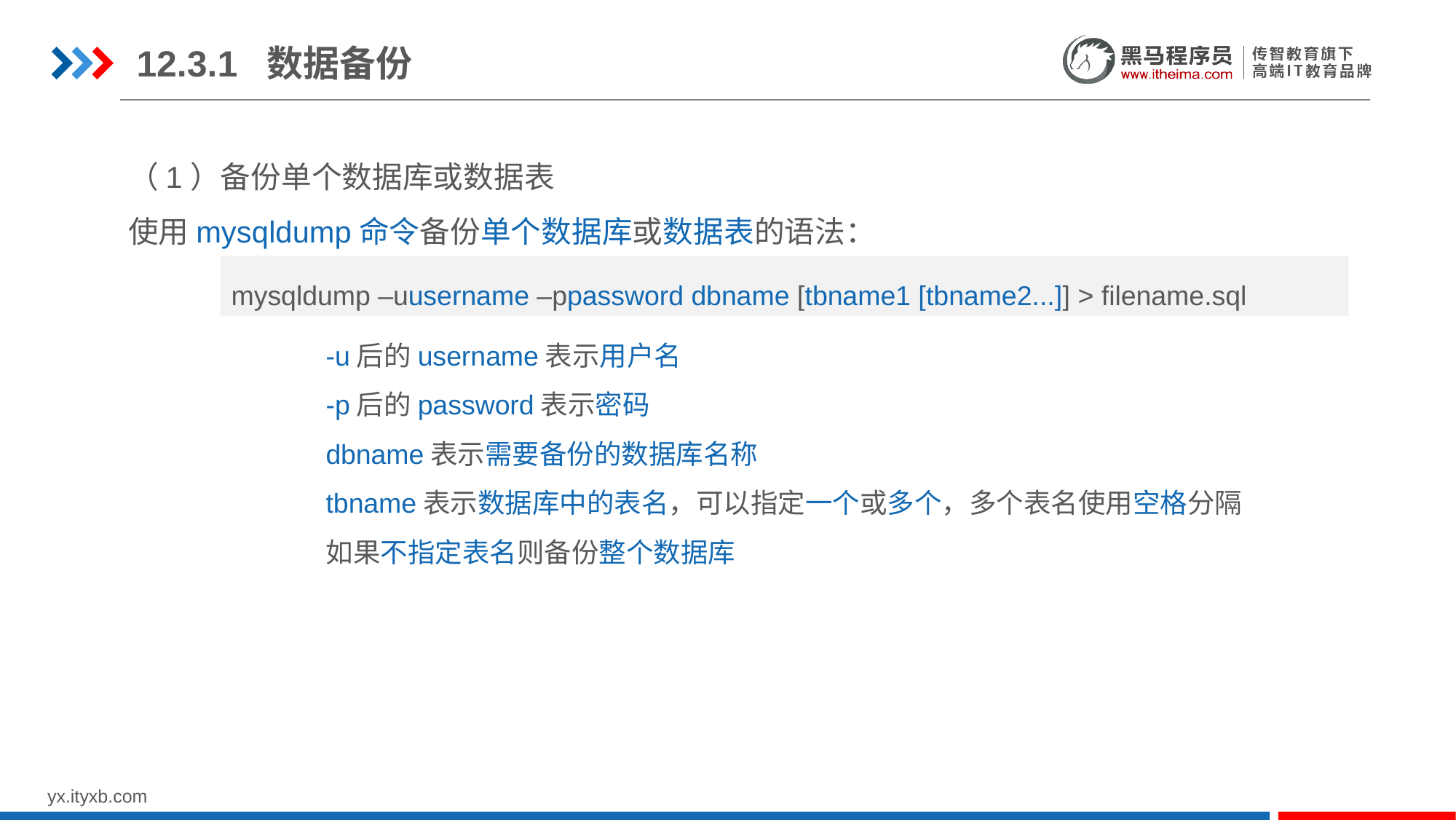

12.3.1  数据备份
（1）备份单个数据库或数据表
使用mysqldump命令备份单个数据库或数据表的语法：
mysqldump –uusername –ppassword dbname [tbname1 [tbname2...]] > filename.sql
-u后的username表示用户名
-p后的password表示密码
dbname表示需要备份的数据库名称
tbname表示数据库中的表名，可以指定一个或多个，多个表名使用空格分隔
如果不指定表名则备份整个数据库